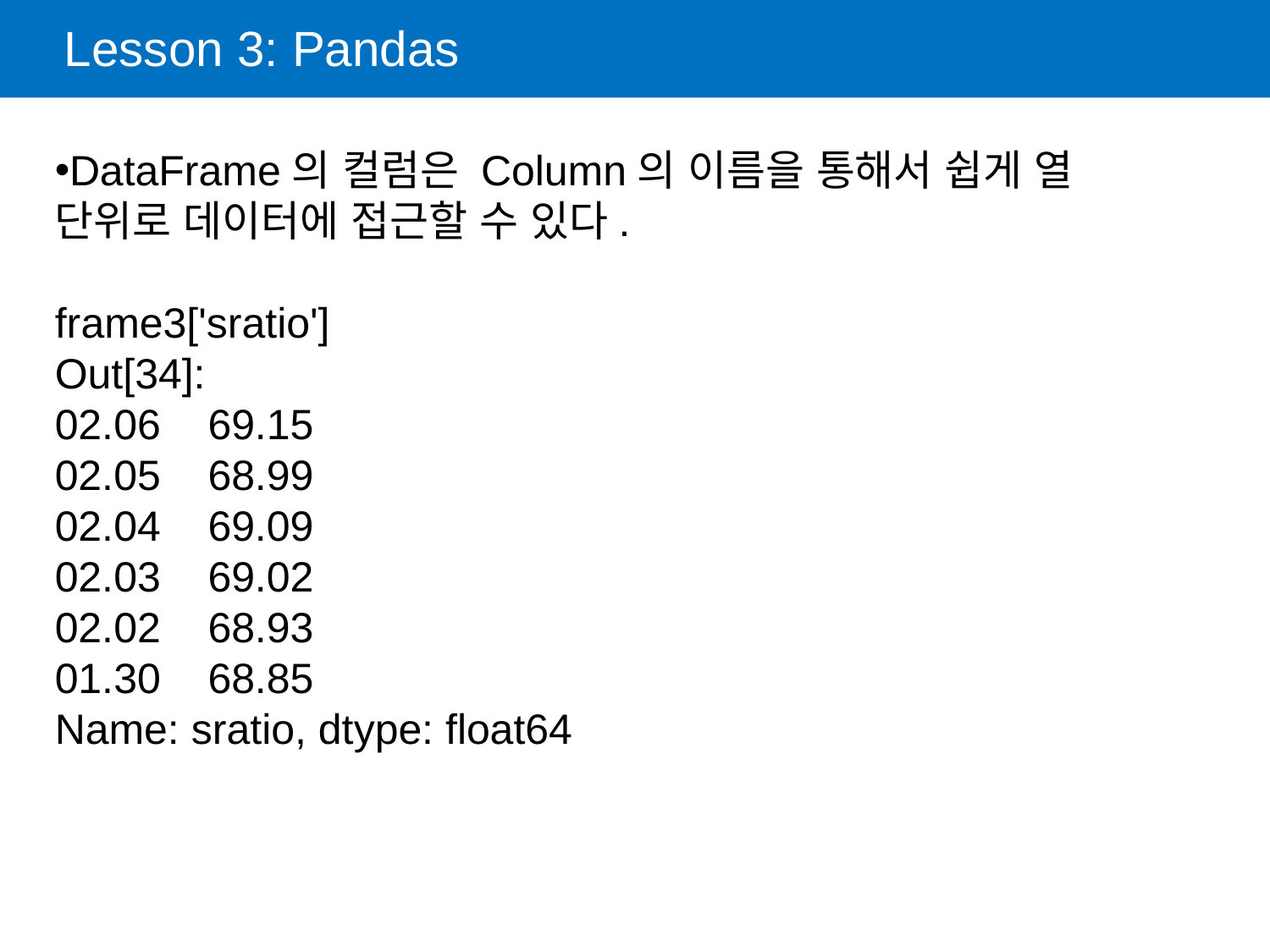

# Lesson 3: Pandas
DataFrame의 컬럼은 Column의 이름을 통해서 쉽게 열 단위로 데이터에 접근할 수 있다.

frame3['sratio']
Out[34]:
02.06    69.15
02.05    68.99
02.04    69.09
02.03    69.02
02.02    68.93
01.30    68.85
Name: sratio, dtype: float64